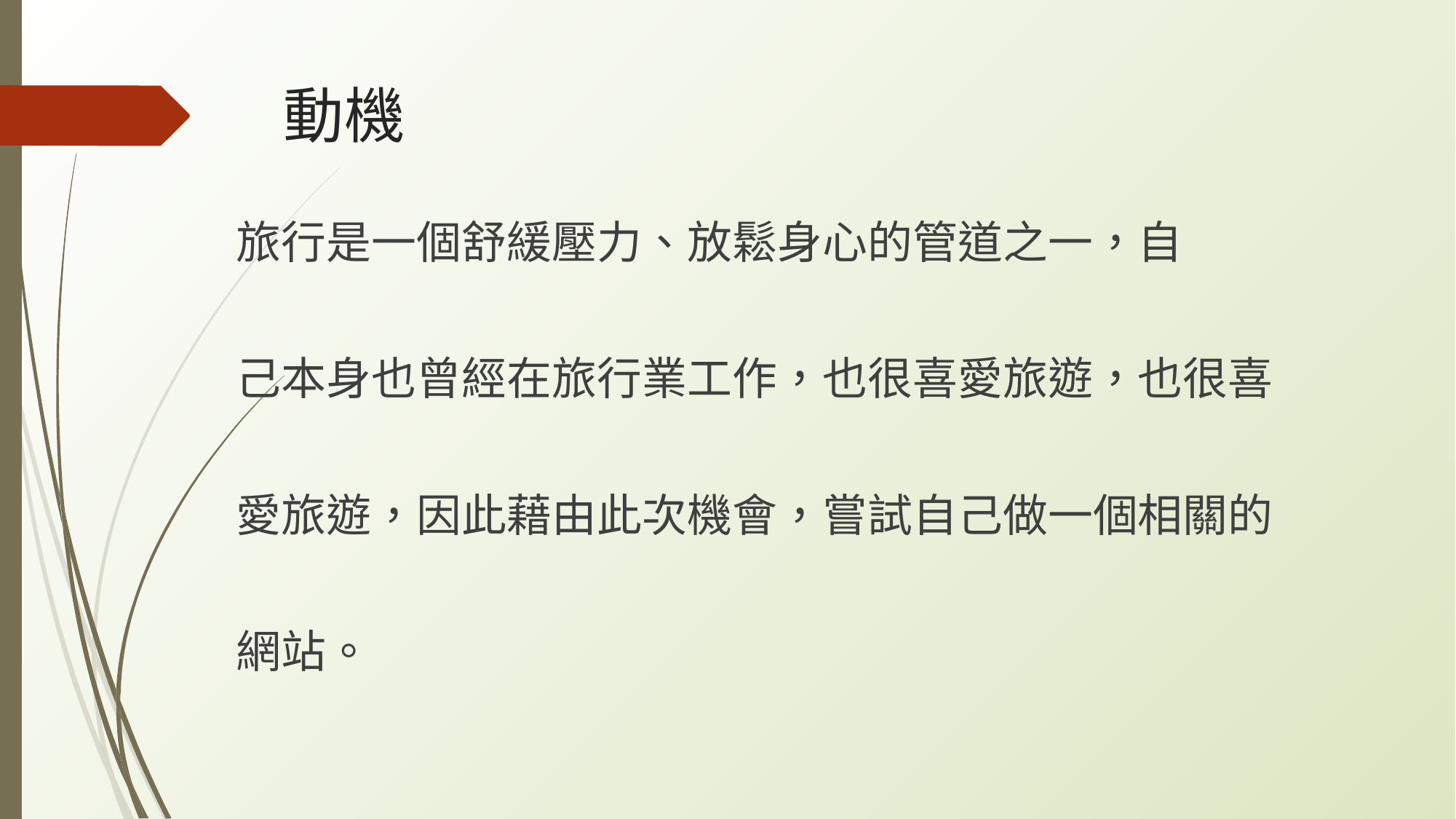

# 動機
旅行是一個舒緩壓力、放鬆身心的管道之一，自

己本身也曾經在旅行業工作，也很喜愛旅遊，也很喜

愛旅遊，因此藉由此次機會，嘗試自己做一個相關的

網站。